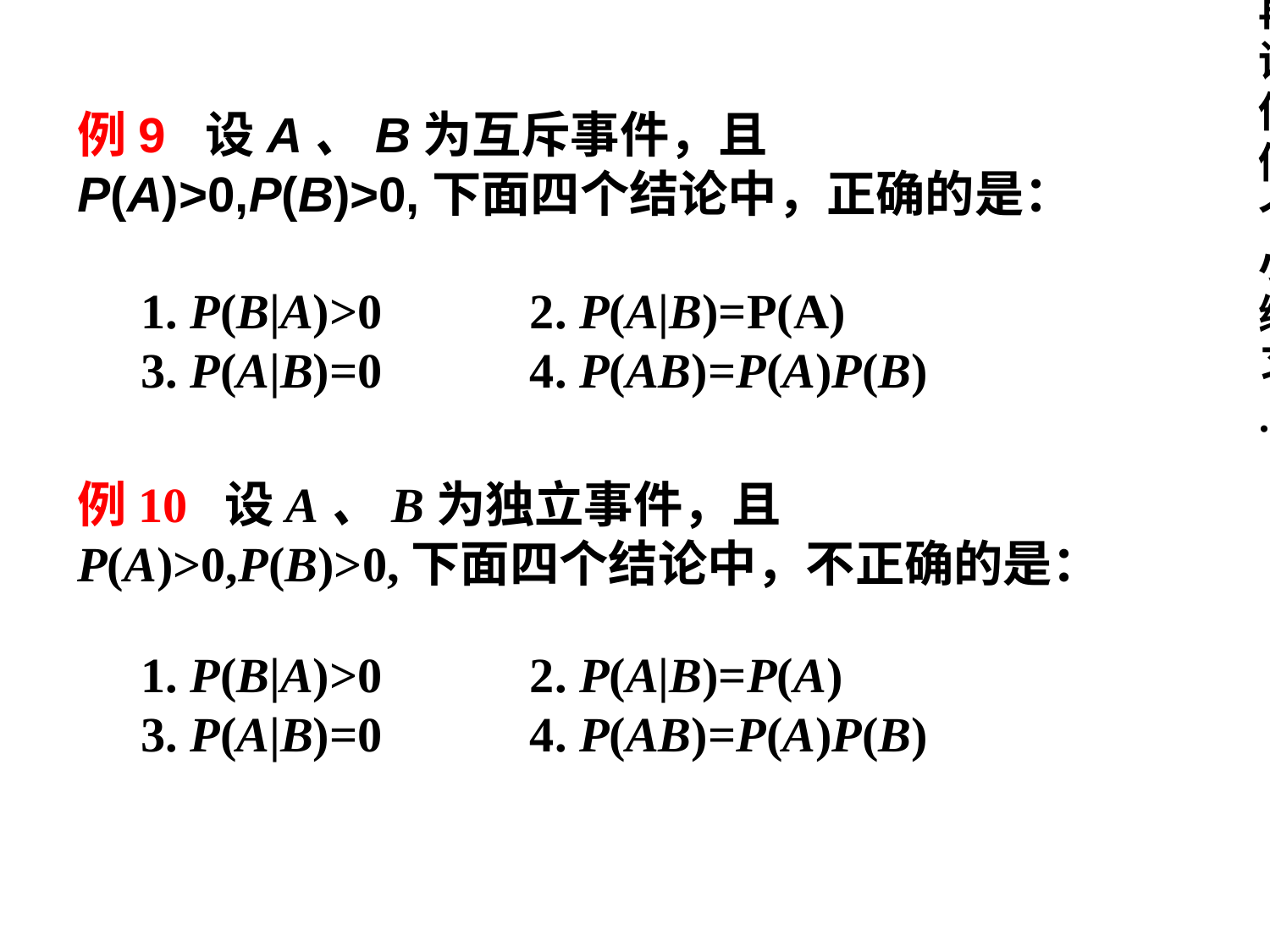

再请你做个小练习.
例9  设A、B为互斥事件，且P(A)>0,P(B)>0,下面四个结论中，正确的是：
1. P(B|A)>0            2. P(A|B)=P(A)
3. P(A|B)=0            4. P(AB)=P(A)P(B)
例10  设A、B为独立事件，且P(A)>0,P(B)>0,下面四个结论中，不正确的是：
1. P(B|A)>0            2. P(A|B)=P(A)
3. P(A|B)=0            4. P(AB)=P(A)P(B)